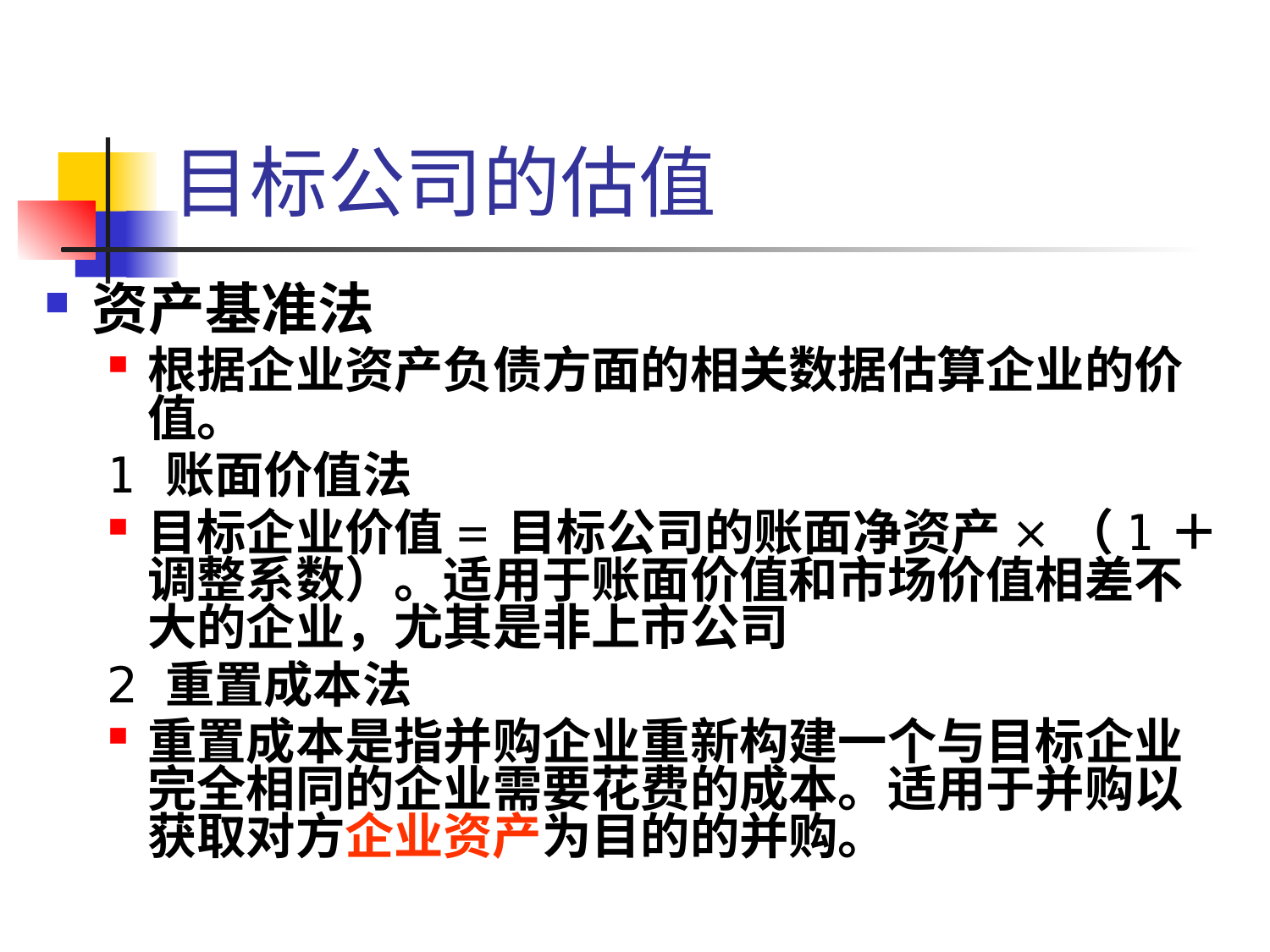

# 目标公司的估值
资产基准法
根据企业资产负债方面的相关数据估算企业的价值。
1 账面价值法
目标企业价值=目标公司的账面净资产×（1＋调整系数）。适用于账面价值和市场价值相差不大的企业，尤其是非上市公司
2 重置成本法
重置成本是指并购企业重新构建一个与目标企业完全相同的企业需要花费的成本。适用于并购以获取对方企业资产为目的的并购。